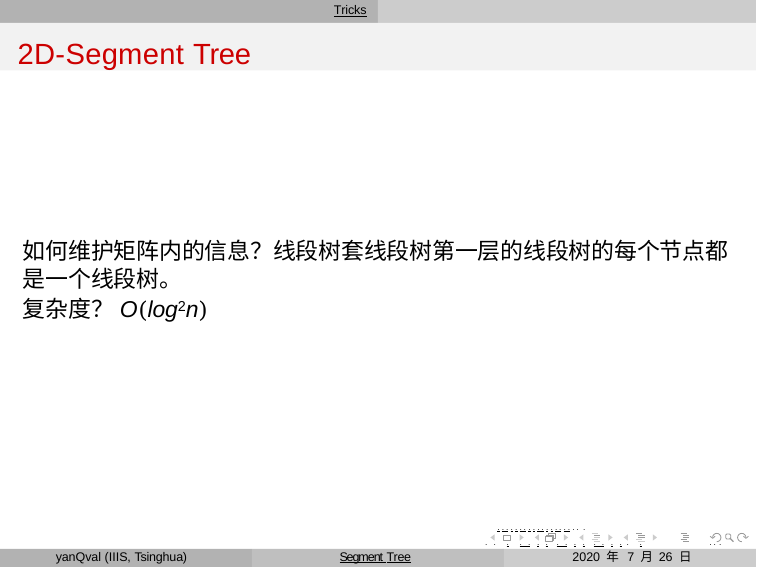

Tricks
2D-Segment Tree
如何维护矩阵内的信息？线段树套线段树第一层的线段树的每个节点都 是一个线段树。
复杂度？O(log2n)
. . . . . . . . . . . . . . . . . . . .
.   .     .     .   .   .   .    .   .   .   .    .   .   .   . .     .	. . .
2020 年  7 月 26 日	22 / 29

yanQval (IIIS, Tsinghua)
Segment Tree